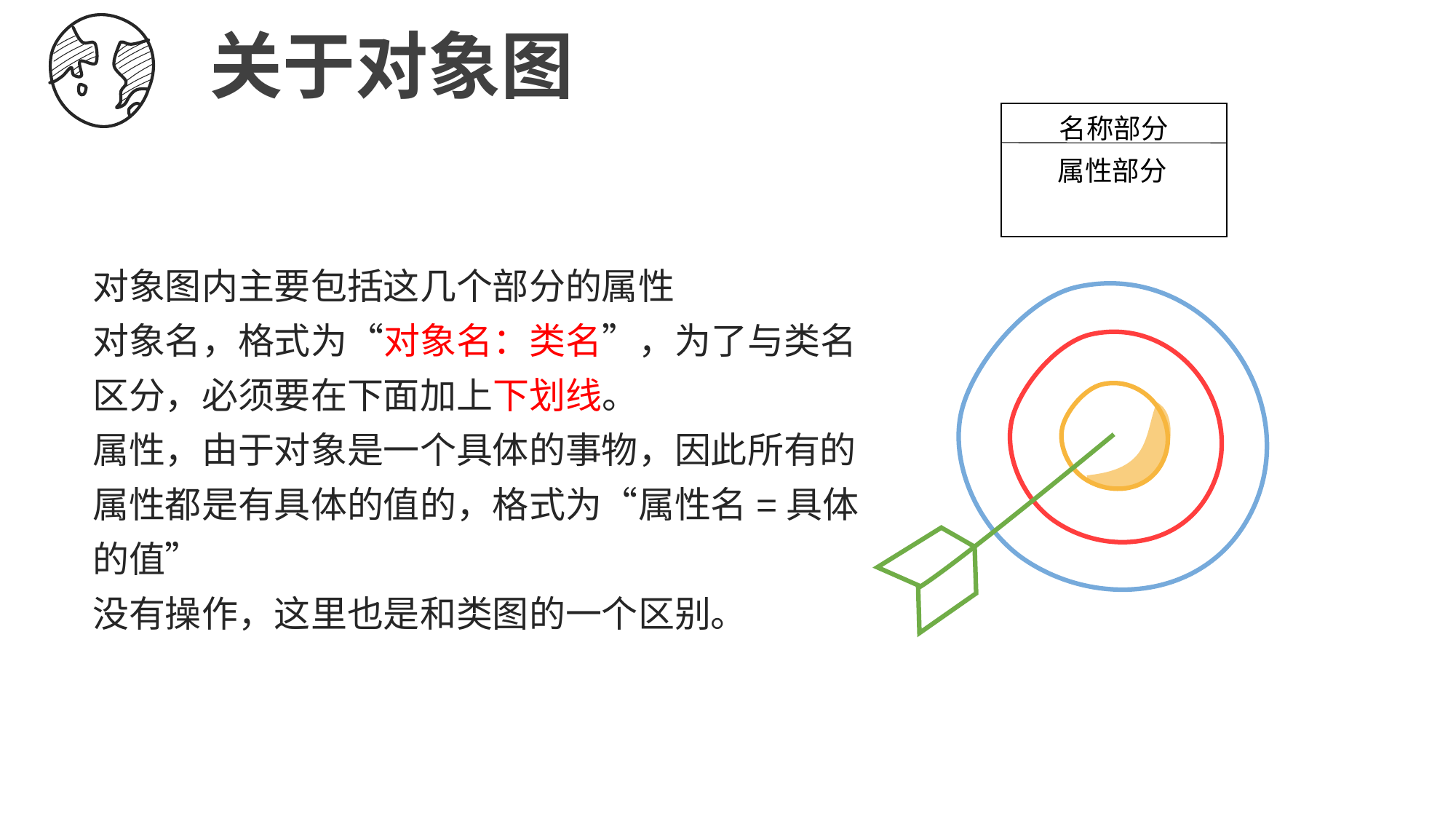

关于对象图

名称部分
属性部分

对象图内主要包括这几个部分的属性
对象名，格式为“对象名：类名”，为了与类名区分，必须要在下面加上下划线。
属性，由于对象是一个具体的事物，因此所有的属性都是有具体的值的，格式为“属性名=具体的值”
没有操作，这里也是和类图的一个区别。